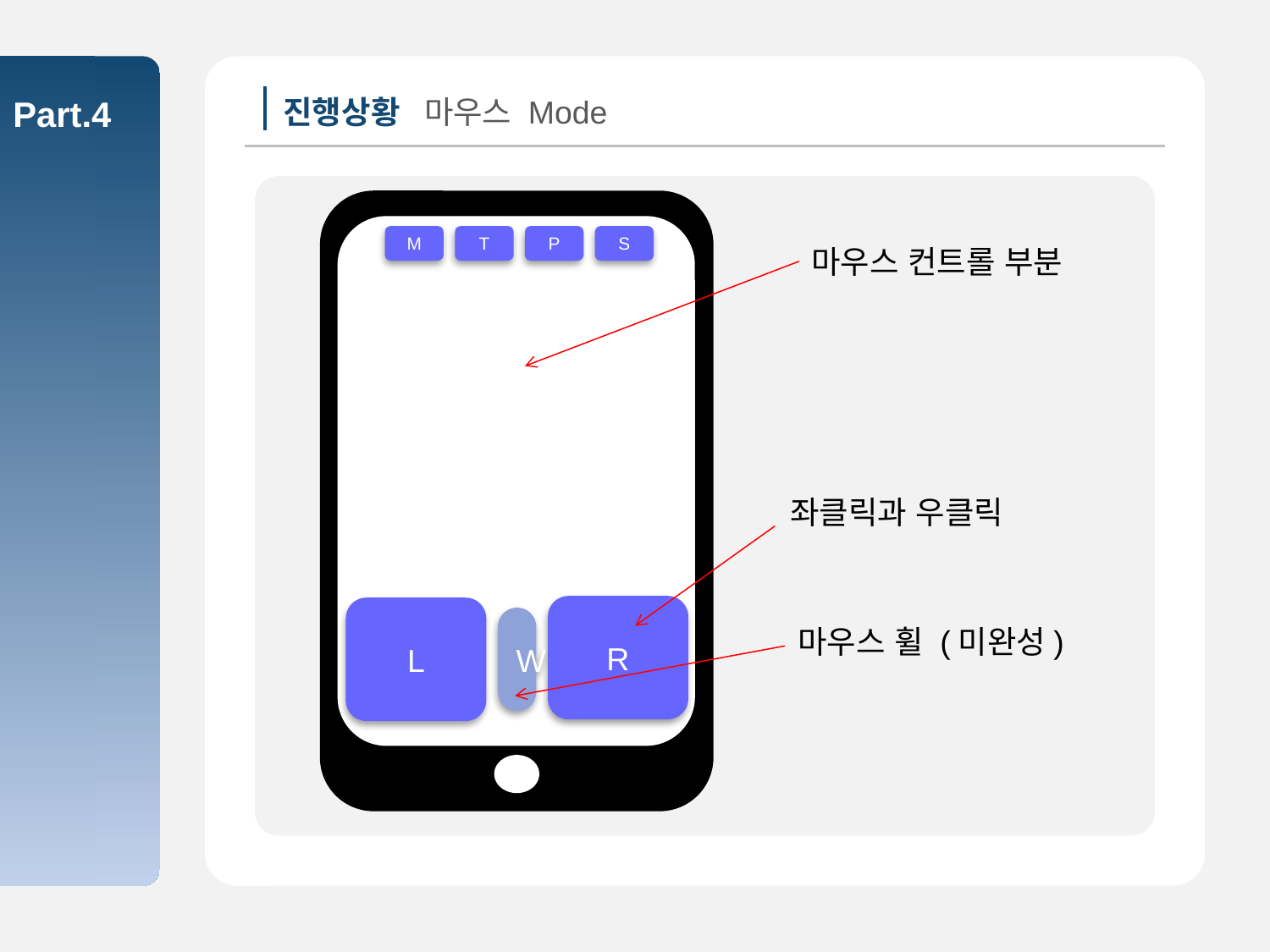

Part.4

진행상황
마우스 Mode

마우스컨트롤
부분과 좌클릭
우클릭 기능은
구현했습니다.

마우스모드에서는
마우스휠만 구현하면
됩니다.

애니메이션을 두개로
묶음

M
T
P
S
마우스 컨트롤 부분

좌클릭과 우클릭
R
L
W
마우스 휠 (미완성)